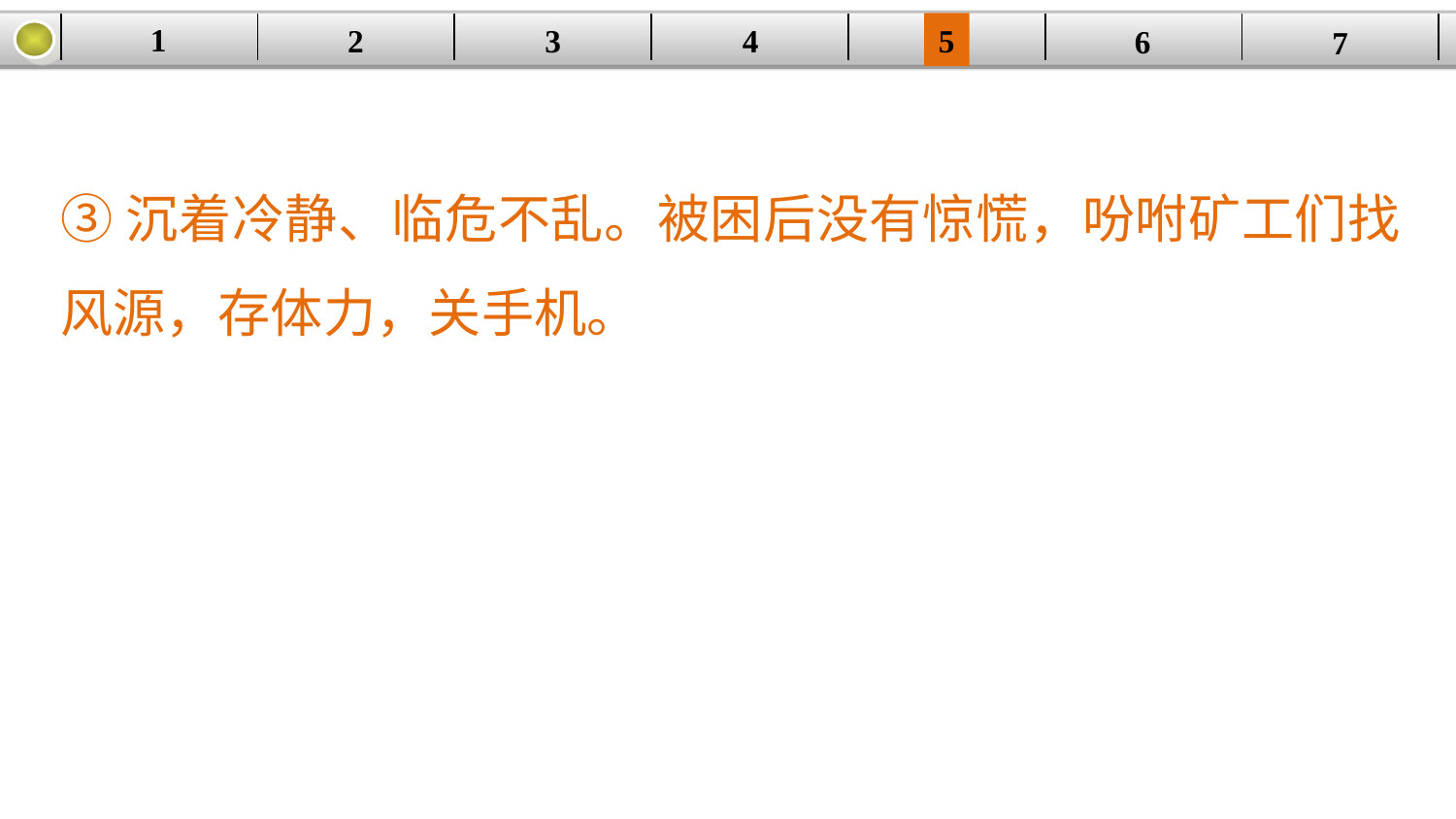

1
5
3
2
|  |  |  |  |  |  |  |
| --- | --- | --- | --- | --- | --- | --- |
4
6
7

③沉着冷静、临危不乱。被困后没有惊慌，吩咐矿工们找风源，存体力，关手机。